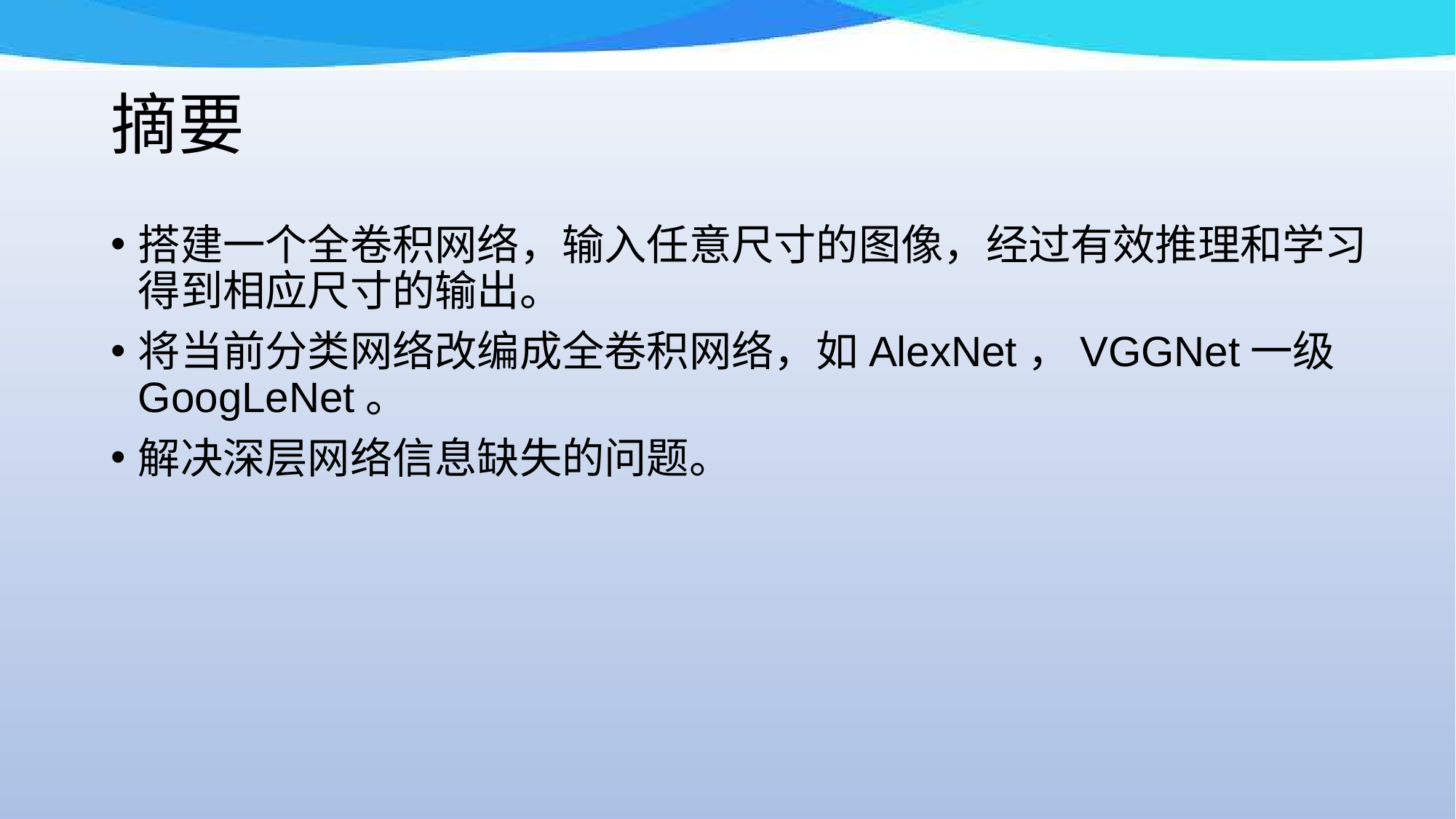

# 摘要
搭建一个全卷积网络，输入任意尺寸的图像，经过有效推理和学习得到相应尺寸的输出。
将当前分类网络改编成全卷积网络，如AlexNet，VGGNet一级GoogLeNet。
解决深层网络信息缺失的问题。